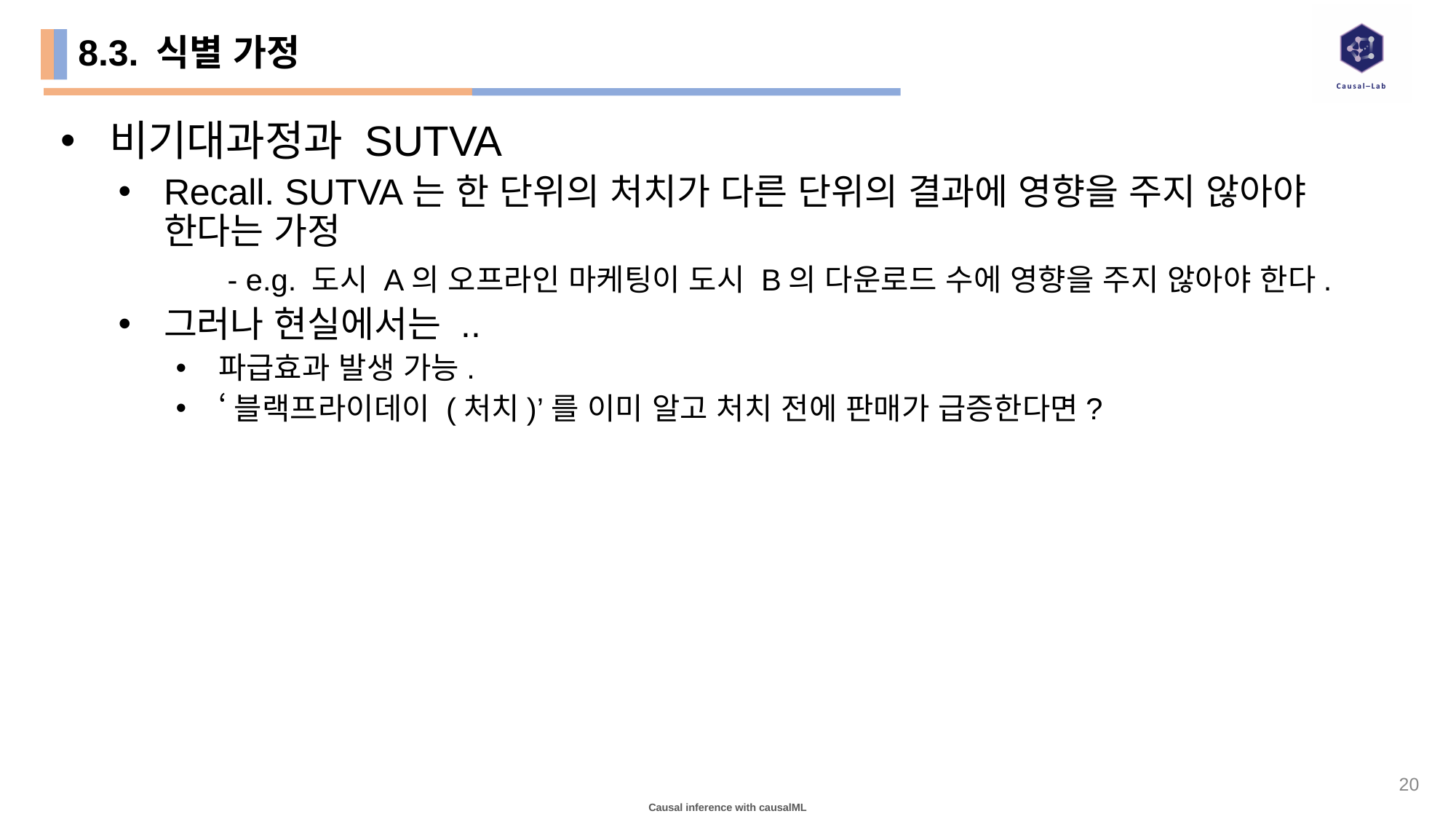

# 8.3. 식별 가정
비기대과정과 SUTVA
Recall. SUTVA는 한 단위의 처치가 다른 단위의 결과에 영향을 주지 않아야 한다는 가정
	- e.g. 도시 A의 오프라인 마케팅이 도시 B의 다운로드 수에 영향을 주지 않아야 한다.
그러나 현실에서는 ..
파급효과 발생 가능.
‘블랙프라이데이 (처치)’를 이미 알고 처치 전에 판매가 급증한다면?

20